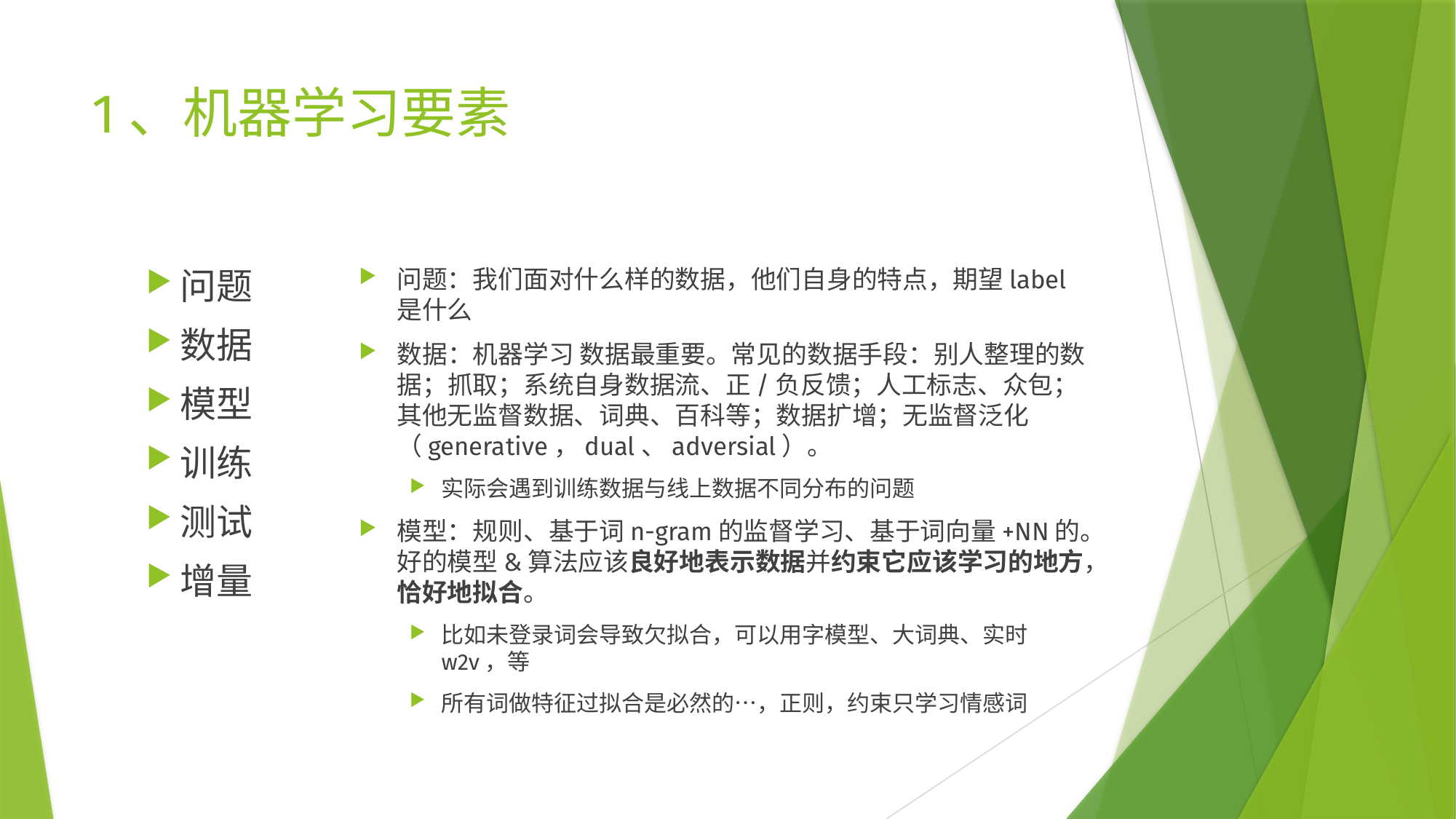

# 1、机器学习要素
问题
数据
模型
训练
测试
增量

问题：我们面对什么样的数据，他们自身的特点，期望label是什么
数据：机器学习 数据最重要。常见的数据手段：别人整理的数据；抓取；系统自身数据流、正/负反馈；人工标志、众包；其他无监督数据、词典、百科等；数据扩增；无监督泛化（generative，dual、adversial）。
实际会遇到训练数据与线上数据不同分布的问题
模型：规则、基于词n-gram的监督学习、基于词向量+NN的。好的模型&算法应该良好地表示数据并约束它应该学习的地方，恰好地拟合。
比如未登录词会导致欠拟合，可以用字模型、大词典、实时w2v，等
所有词做特征过拟合是必然的…，正则，约束只学习情感词